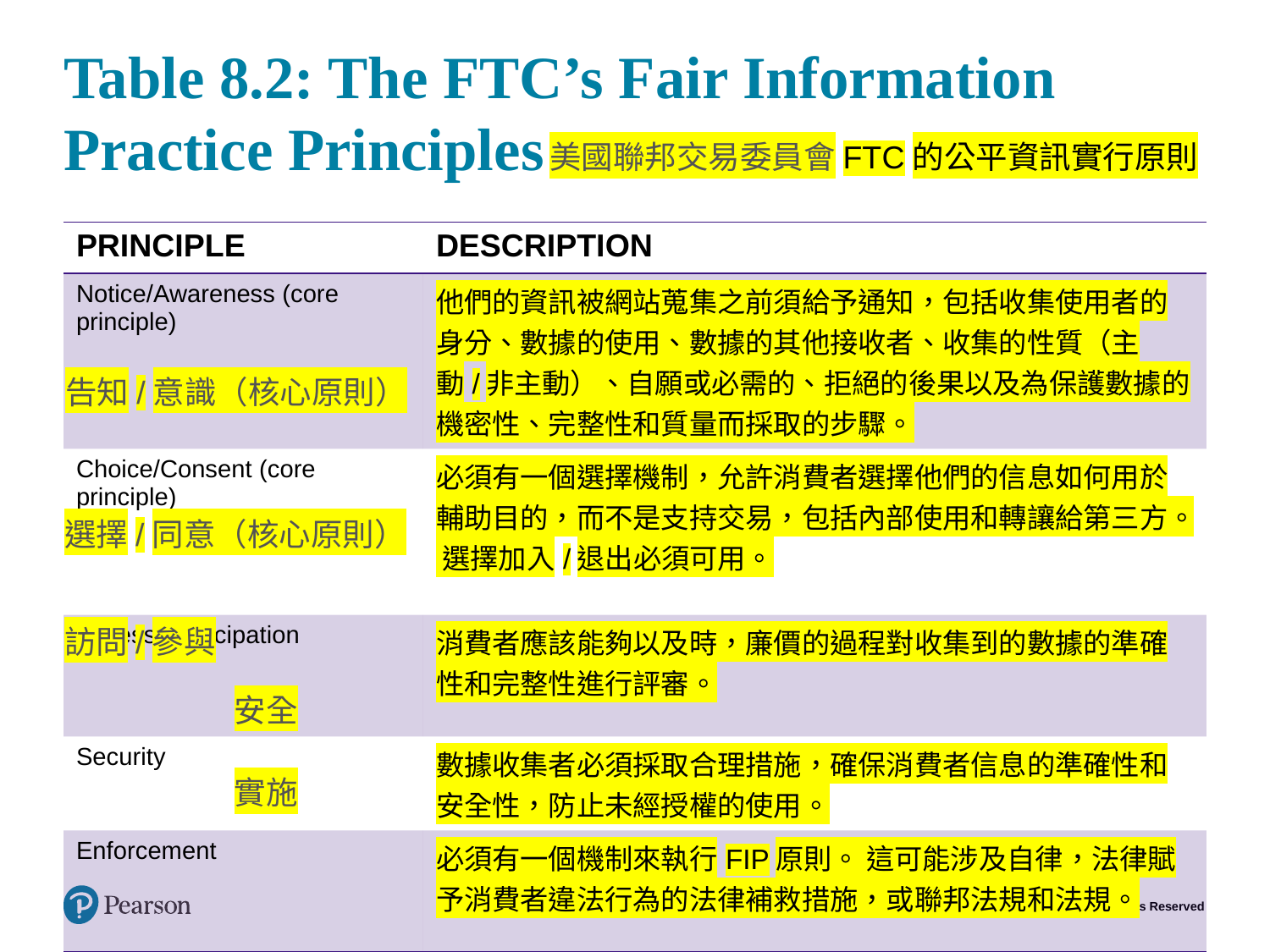

# Table 8.2: The FTC’s Fair Information Practice Principles
美國聯邦交易委員會FTC的公平資訊實行原則
| PRINCIPLE | DESCRIPTION |
| --- | --- |
| Notice/Awareness (core principle) | 他們的資訊被網站蒐集之前須給予通知，包括收集使用者的身分、數據的使用、數據的其他接收者、收集的性質（主動/非主動）、自願或必需的、拒絕的後果以及為保護數據的機密性、完整性和質量而採取的步驟。 |
| Choice/Consent (core principle) | 必須有一個選擇機制，允許消費者選擇他們的信息如何用於輔助目的，而不是支持交易，包括內部使用和轉讓給第三方。 選擇加入/退出必須可用。 |
| Access/Participation | 消費者應該能夠以及時，廉價的過程對收集到的數據的準確性和完整性進行評審。 |
| Security | 數據收集者必須採取合理措施，確保消費者信息的準確性和安全性，防止未經授權的使用。 |
| Enforcement | 必須有一個機制來執行FIP原則。 這可能涉及自律，法律賦予消費者違法行為的法律補救措施，或聯邦法規和法規。 |
告知/意識（核心原則）
選擇/同意（核心原則）
訪問/參與
安全
實施